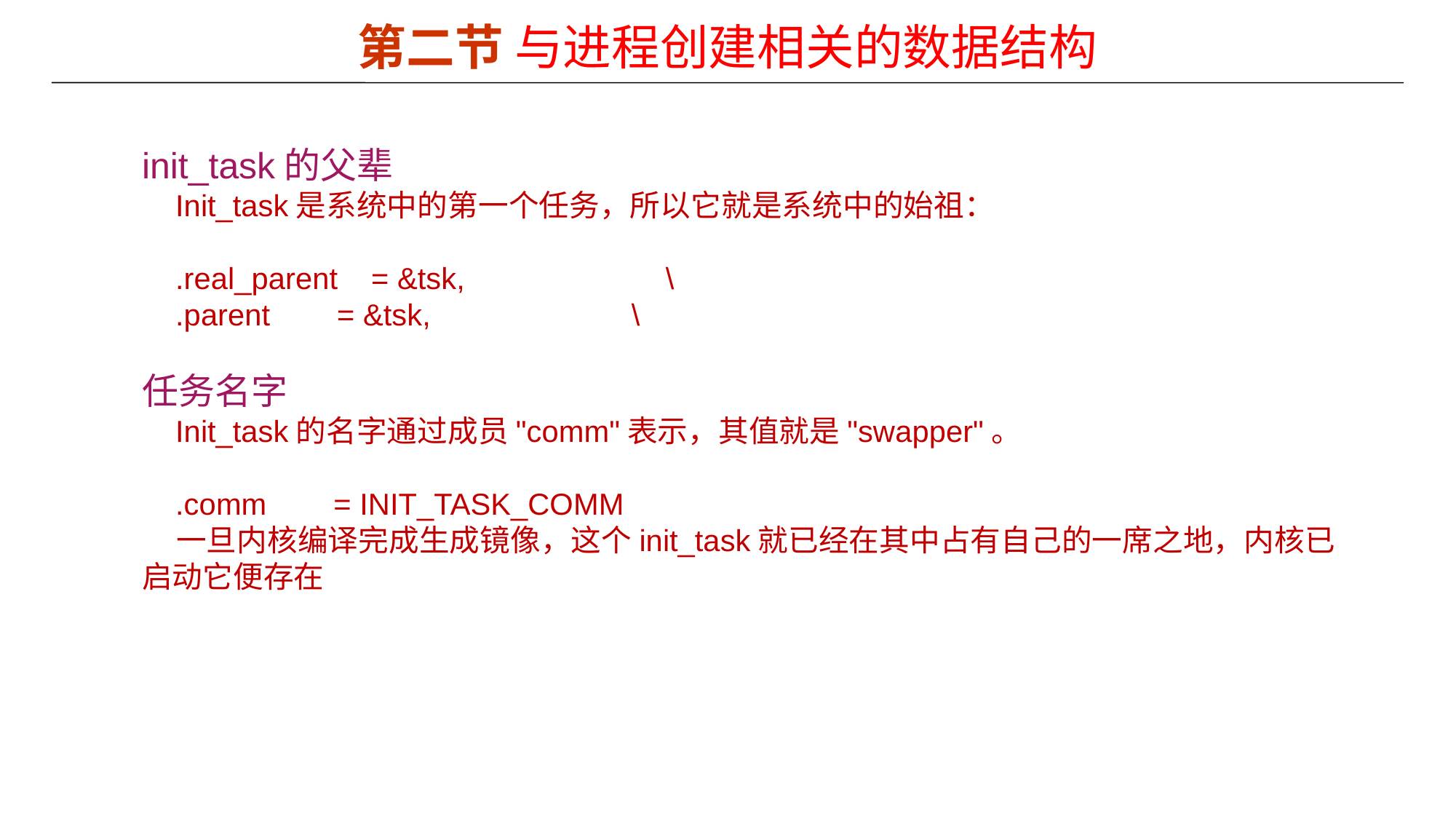

第二节 与进程创建相关的数据结构

init_task的父辈
    Init_task是系统中的第一个任务，所以它就是系统中的始祖：

    .real_parent    = &tsk,                        \
    .parent        = &tsk,                        \

任务名字
    Init_task的名字通过成员"comm"表示，其值就是"swapper"。

    .comm        = INIT_TASK_COMM
    一旦内核编译完成生成镜像，这个init_task就已经在其中占有自己的一席之地，内核已启动它便存在